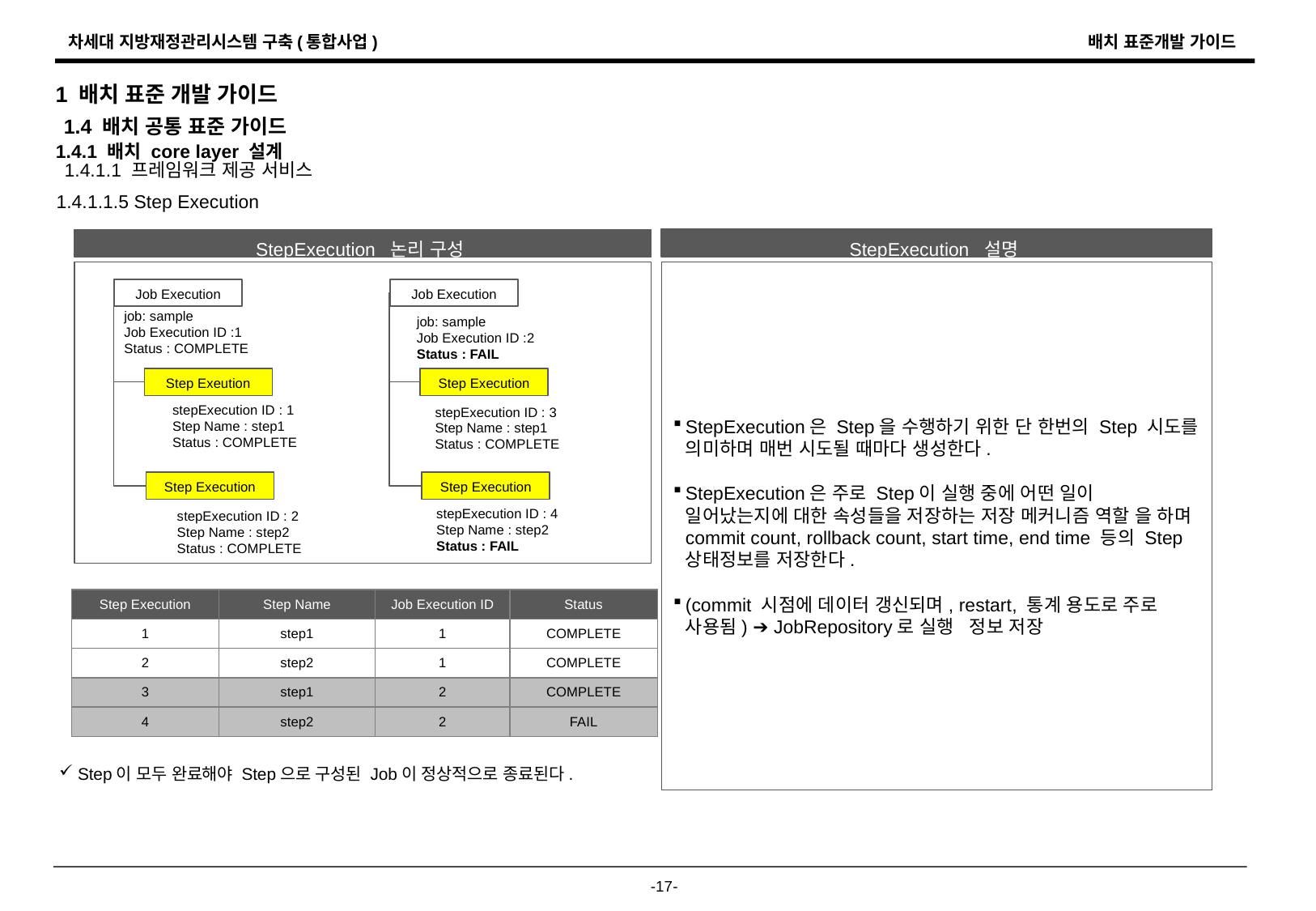

1 배치 표준 개발 가이드
1.4 배치 공통 표준 가이드
1.4.1 배치 core layer 설계
1.4.1.1 프레임워크 제공 서비스
1.4.1.1.5 Step Execution
StepExecution  설명
StepExecution  논리 구성

StepExecution은 Step을 수행하기 위한 단 한번의 Step 시도를 의미하며 매번 시도될 때마다 생성한다.

StepExecution은 주로 Step이 실행 중에 어떤 일이 일어났는지에 대한 속성들을 저장하는 저장 메커니즘 역할 을 하며 commit count, rollback count, start time, end time 등의 Step 상태정보를 저장한다.

(commit 시점에 데이터 갱신되며, restart, 통계 용도로 주로 사용됨) ➔ JobRepository로 실행   정보 저장
Job Execution
Job Execution
job: sample
Job Execution ID :1
Status : COMPLETE
job: sample
Job Execution ID :2
Status : FAIL
Step Exeution
Step Execution
stepExecution ID : 1
Step Name : step1
Status : COMPLETE
stepExecution ID : 3
Step Name : step1
Status : COMPLETE
Step Execution
Step Execution
stepExecution ID : 4
Step Name : step2
Status : FAIL
stepExecution ID : 2
Step Name : step2
Status : COMPLETE
| Step Execution | Step Name | Job Execution ID | Status |
| --- | --- | --- | --- |
| 1 | step1 | 1 | COMPLETE |
| 2 | step2 | 1 | COMPLETE |
| 3 | step1 | 2 | COMPLETE |
| 4 | step2 | 2 | FAIL |
 Step이 모두 완료해야 Step으로 구성된 Job이 정상적으로 종료된다.